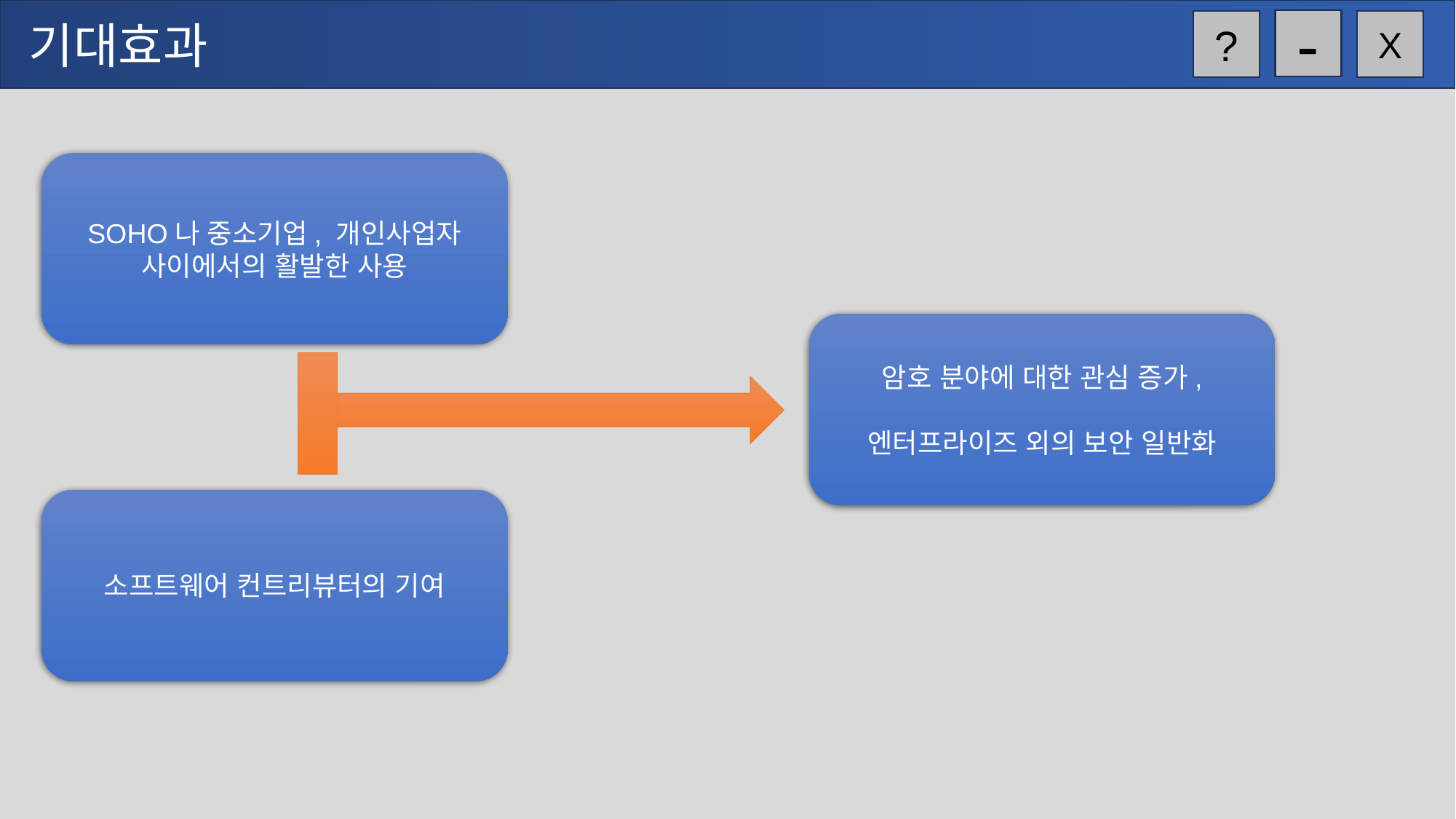

기대효과
-
?
X
SOHO나 중소기업, 개인사업자
사이에서의 활발한 사용
암호 분야에 대한 관심 증가,

엔터프라이즈 외의 보안 일반화

소프트웨어 컨트리뷰터의 기여